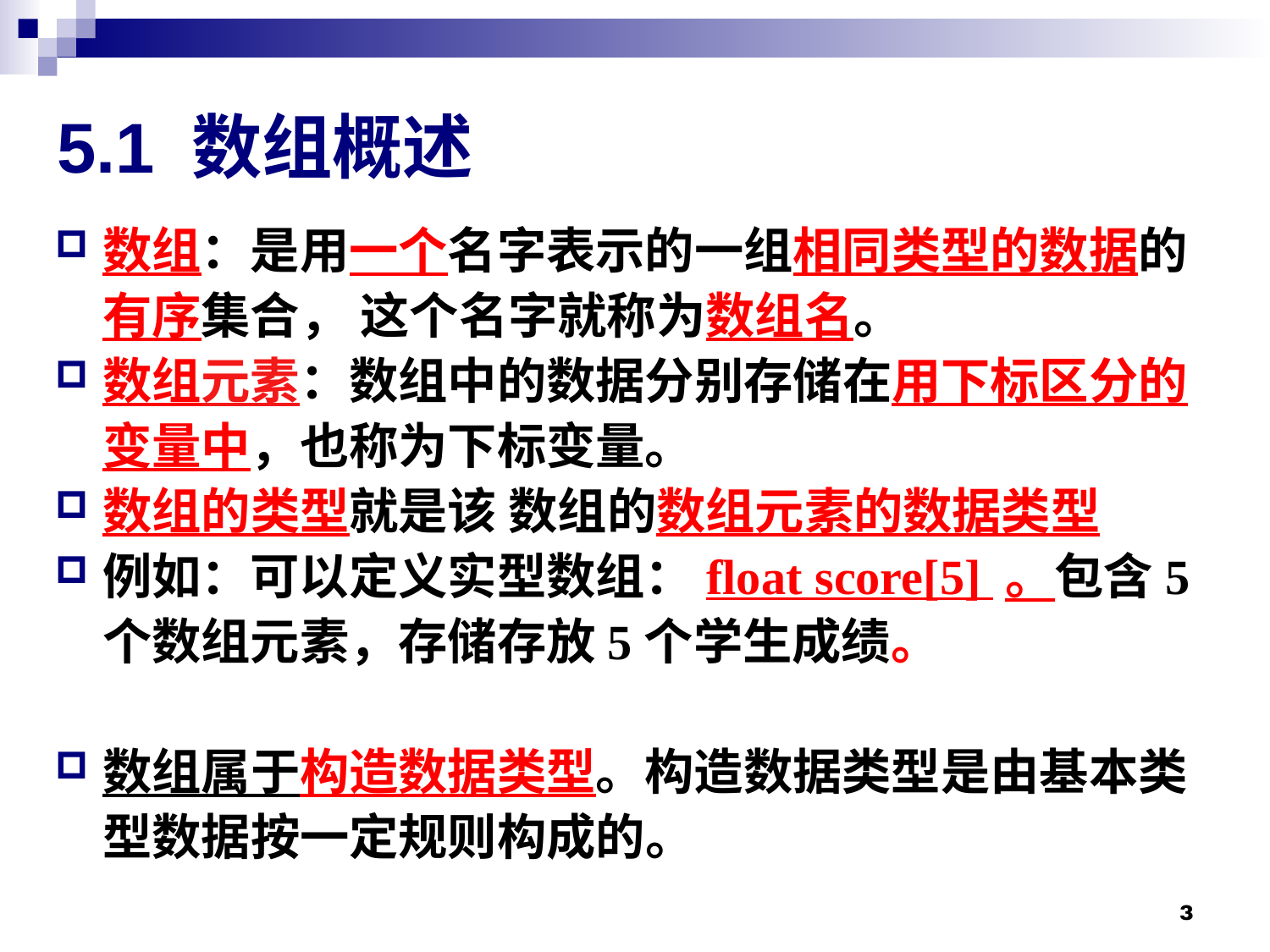

# 5.1 数组概述
数组：是用一个名字表示的一组相同类型的数据的有序集合， 这个名字就称为数组名。
数组元素：数组中的数据分别存储在用下标区分的变量中，也称为下标变量。
数组的类型就是该 数组的数组元素的数据类型
例如：可以定义实型数组：float score[5] 。包含5个数组元素，存储存放5个学生成绩。

数组属于构造数据类型。构造数据类型是由基本类型数据按一定规则构成的。

3